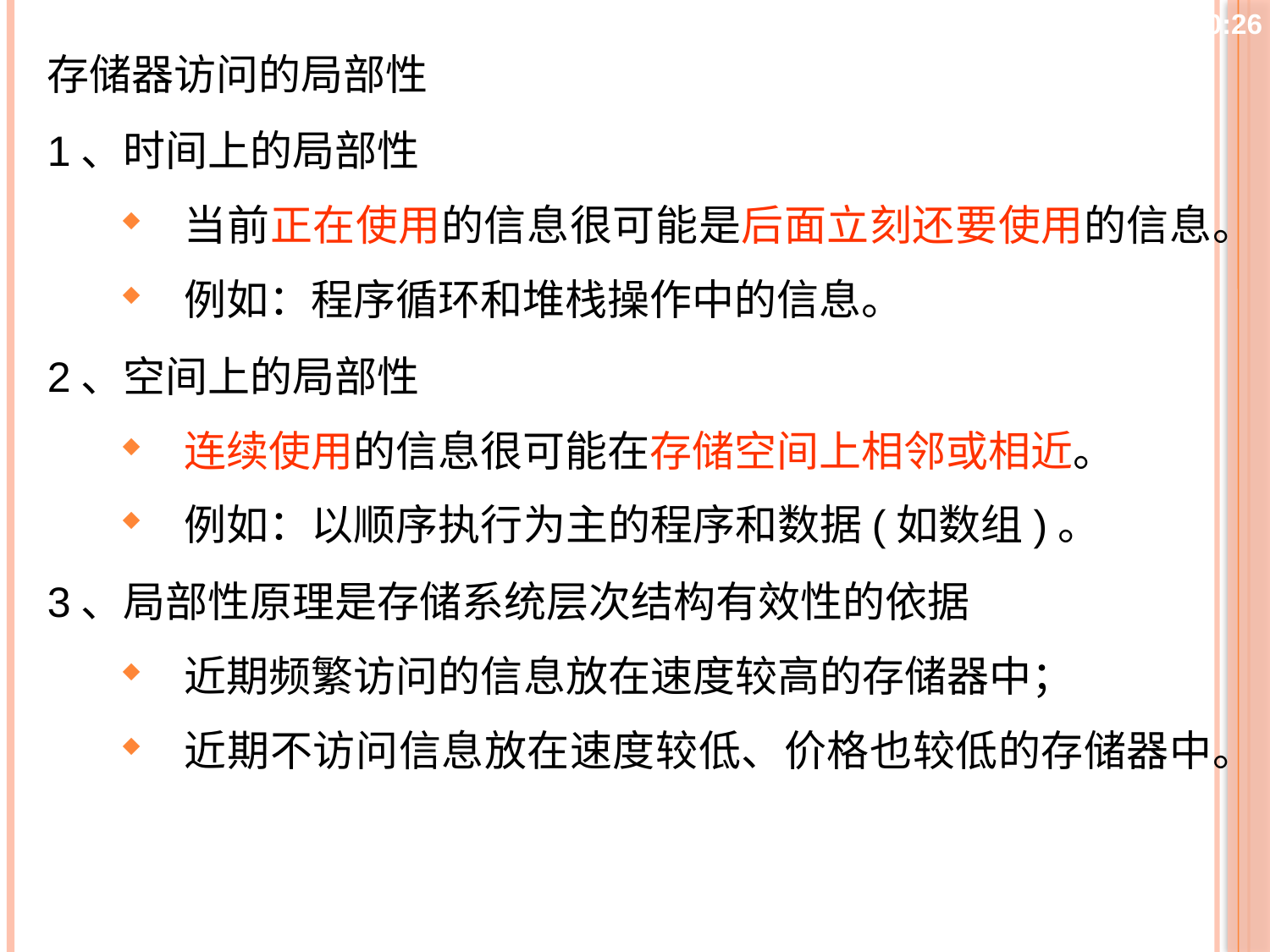

10:26
存储器访问的局部性
1、时间上的局部性
当前正在使用的信息很可能是后面立刻还要使用的信息。
例如：程序循环和堆栈操作中的信息。
2、空间上的局部性
连续使用的信息很可能在存储空间上相邻或相近。
例如：以顺序执行为主的程序和数据(如数组)。
3、局部性原理是存储系统层次结构有效性的依据
近期频繁访问的信息放在速度较高的存储器中；
近期不访问信息放在速度较低、价格也较低的存储器中。